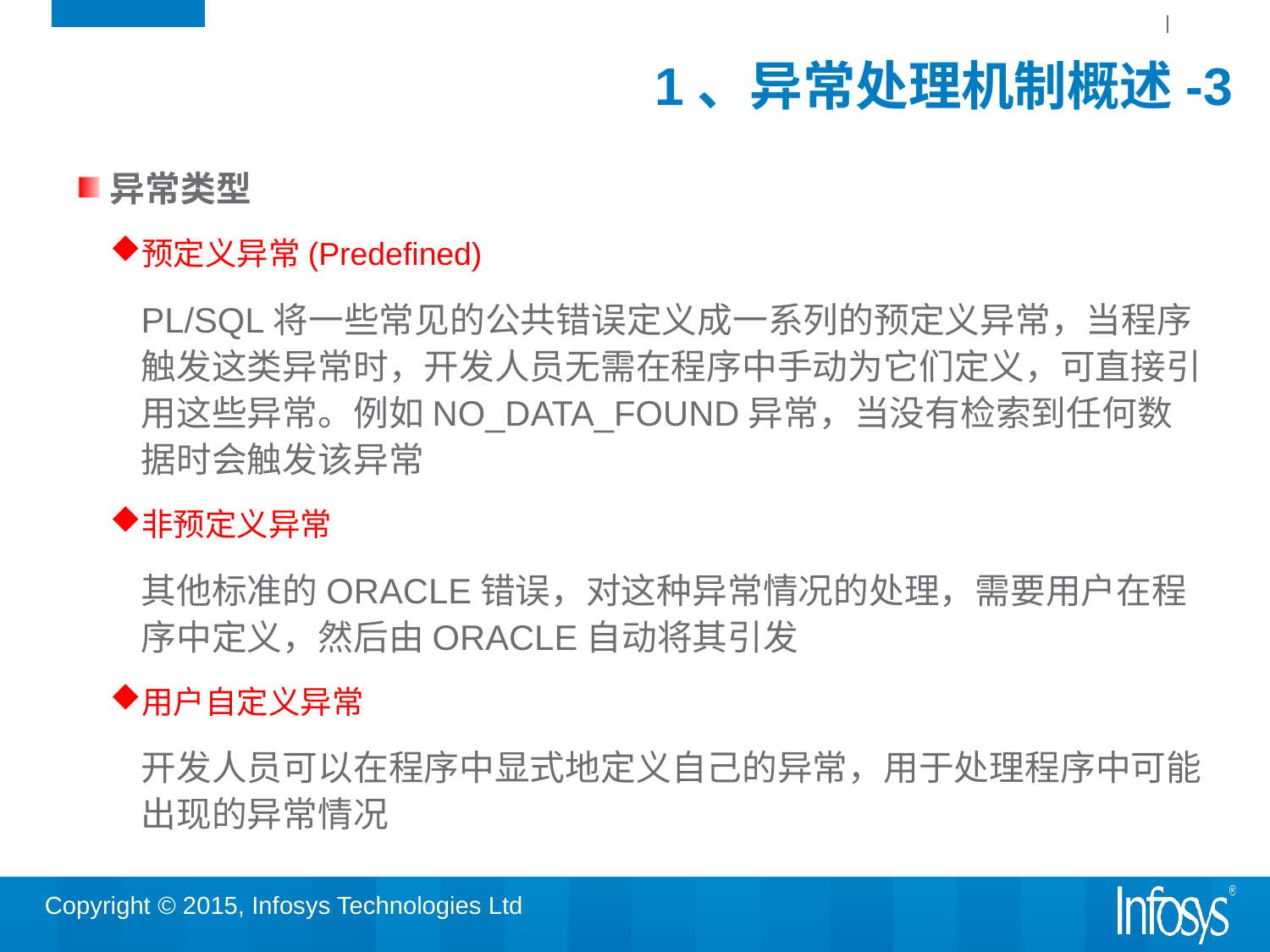

# 1、异常处理机制概述-3
异常类型
预定义异常(Predefined)
	PL/SQL将一些常见的公共错误定义成一系列的预定义异常，当程序触发这类异常时，开发人员无需在程序中手动为它们定义，可直接引用这些异常。例如NO_DATA_FOUND异常，当没有检索到任何数据时会触发该异常
非预定义异常
	其他标准的ORACLE错误，对这种异常情况的处理，需要用户在程序中定义，然后由ORACLE自动将其引发
用户自定义异常
	开发人员可以在程序中显式地定义自己的异常，用于处理程序中可能出现的异常情况